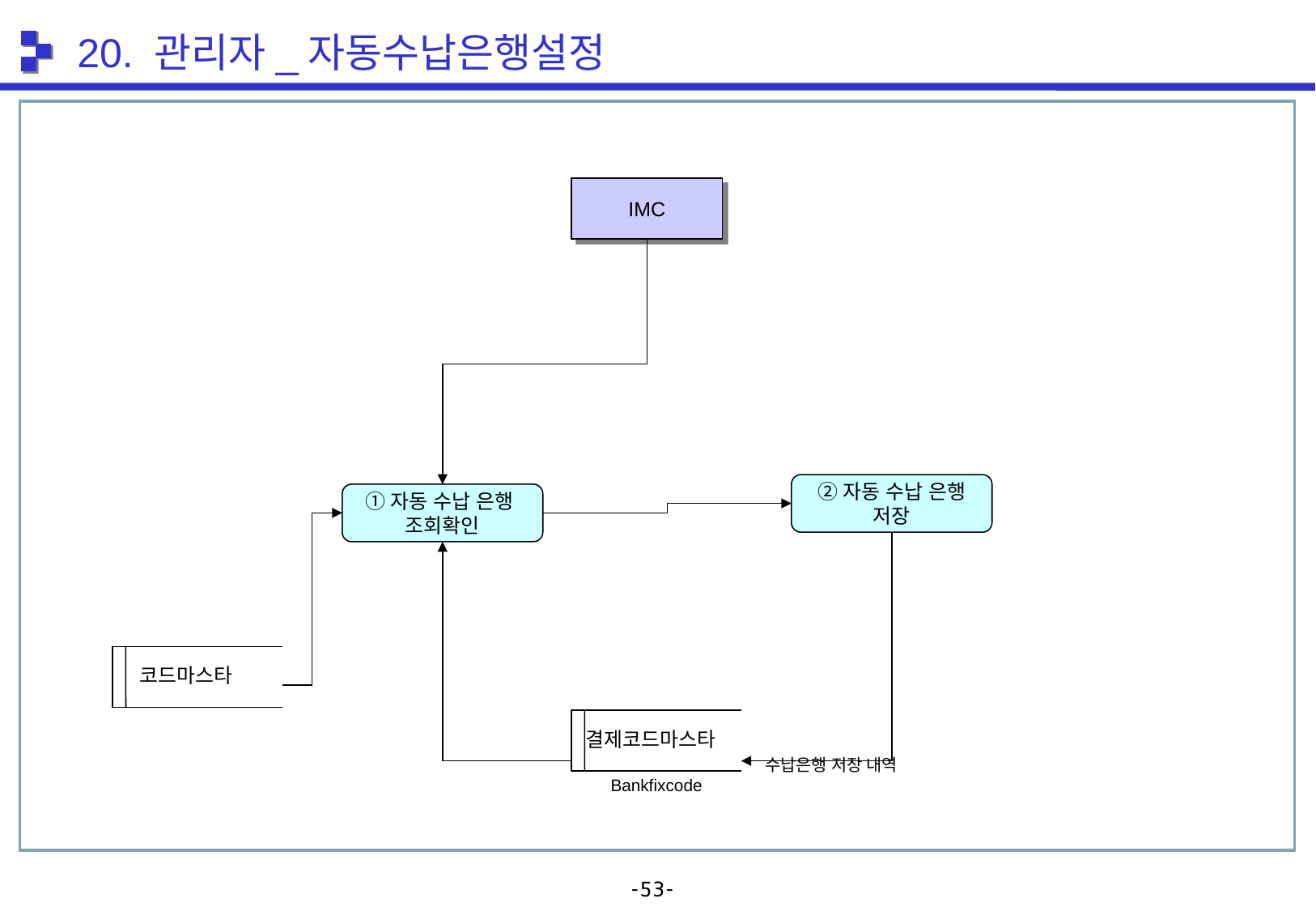

20. 관리자_자동수납은행설정

IMC
②자동 수납 은행
저장
①자동 수납 은행
조회확인

코드마스타

결제코드마스타
Bankfixcode

수납은행 저장 내역